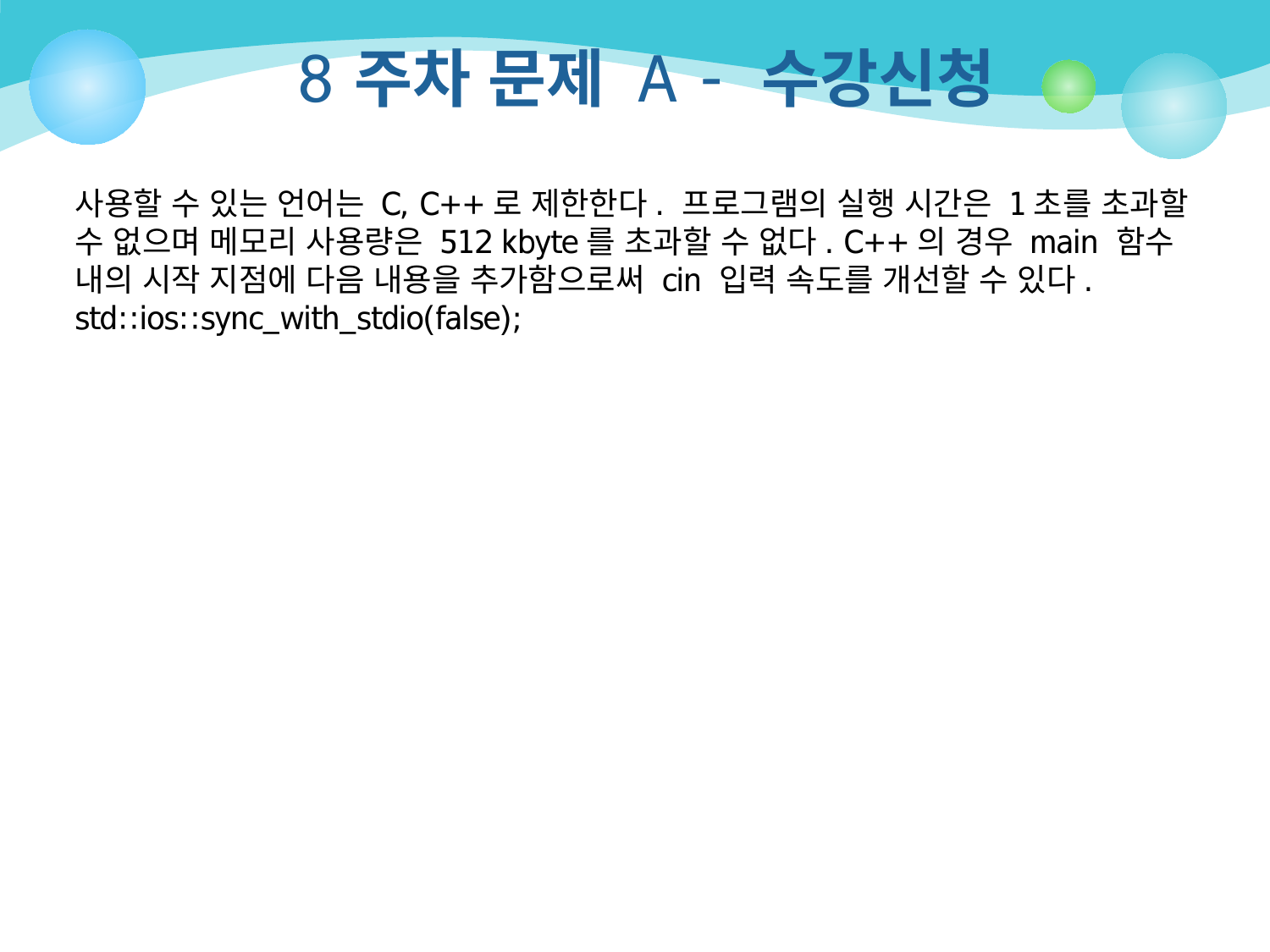

# 8주차 문제 A - 수강신청
사용할 수 있는 언어는 C, C++로 제한한다. 프로그램의 실행 시간은 1초를 초과할 수 없으며 메모리 사용량은 512 kbyte를 초과할 수 없다. C++의 경우 main 함수 내의 시작 지점에 다음 내용을 추가함으로써 cin 입력 속도를 개선할 수 있다.
std::ios::sync_with_stdio(false);